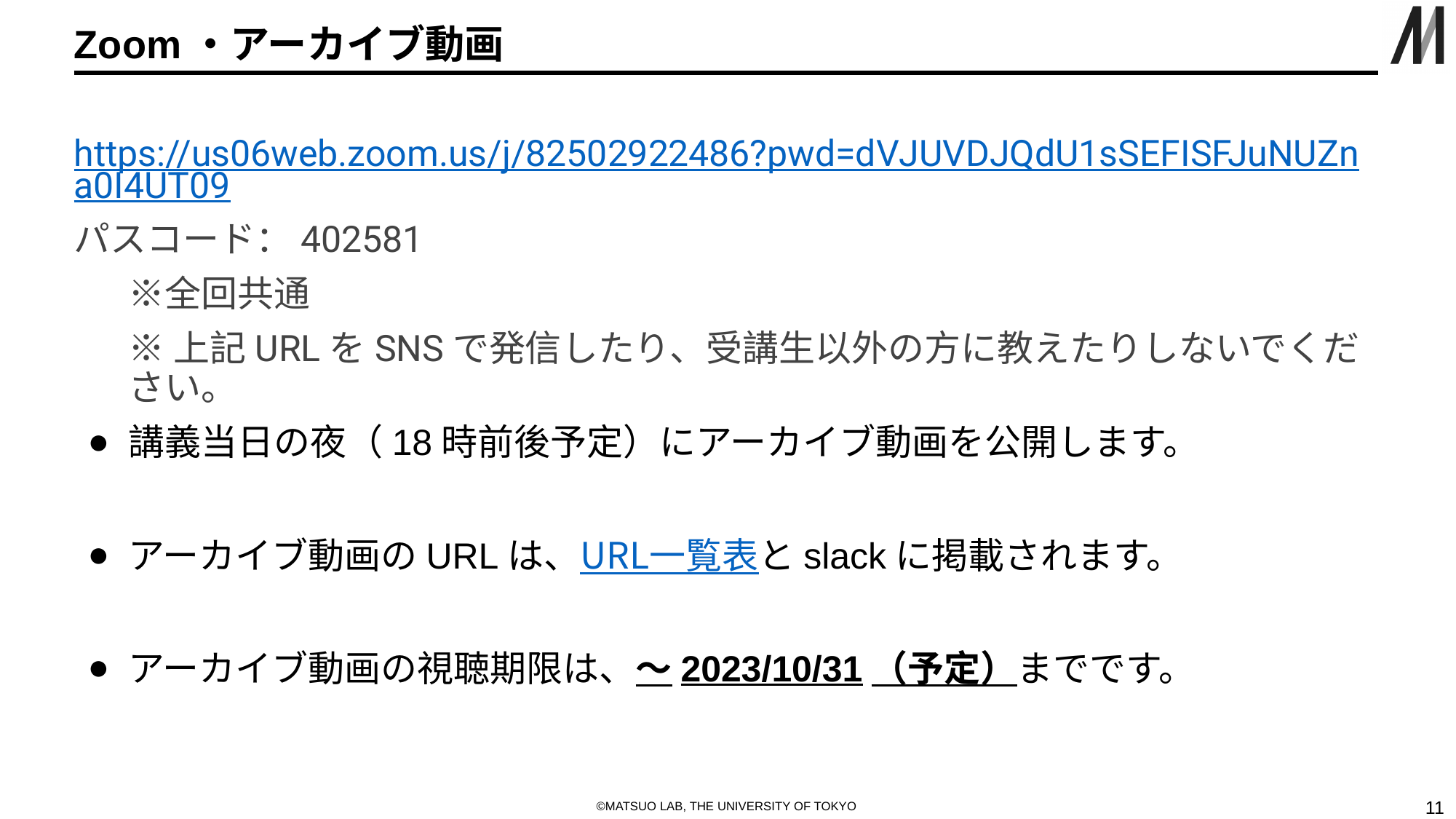

# Zoom・アーカイブ動画
https://us06web.zoom.us/j/82502922486?pwd=dVJUVDJQdU1sSEFISFJuNUZna0I4UT09
パスコード：402581
　  ※全回共通
※上記URLをSNSで発信したり、受講生以外の方に教えたりしないでください。
講義当日の夜（18時前後予定）にアーカイブ動画を公開します。

アーカイブ動画のURLは、URL一覧表とslackに掲載されます。

アーカイブ動画の視聴期限は、〜2023/10/31（予定）までです。

11